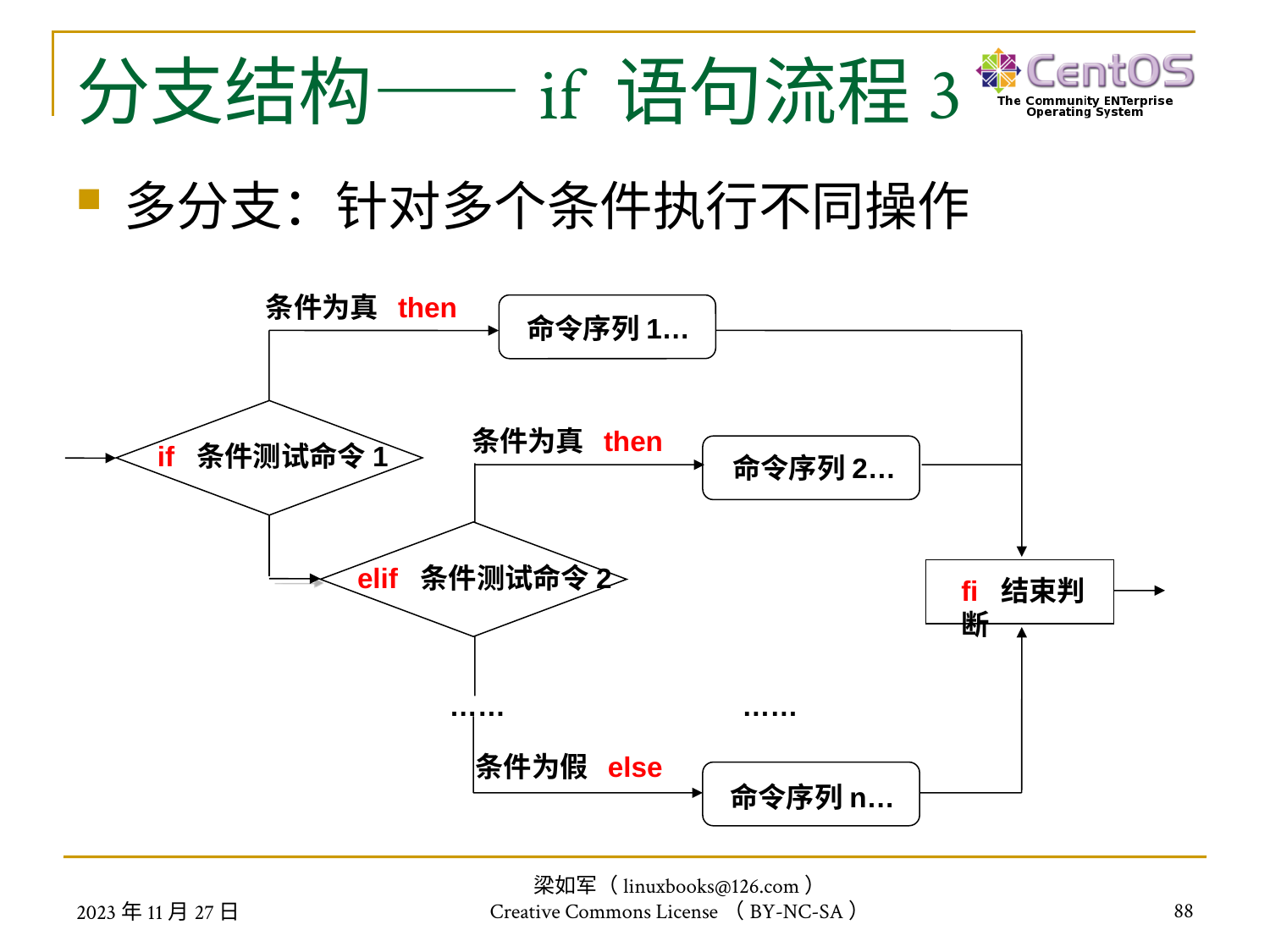

# 分支结构——if 语句流程3
多分支：针对多个条件执行不同操作
条件为真  then

命令序列1…

条件为真  then
if  条件测试命令1

命令序列2…

elif  条件测试命令2

fi  结束判断

……
……

条件为假  else

命令序列n…

梁如军（linuxbooks@126.com）
Creative Commons License（BY-NC-SA）
2023年11月27日
88